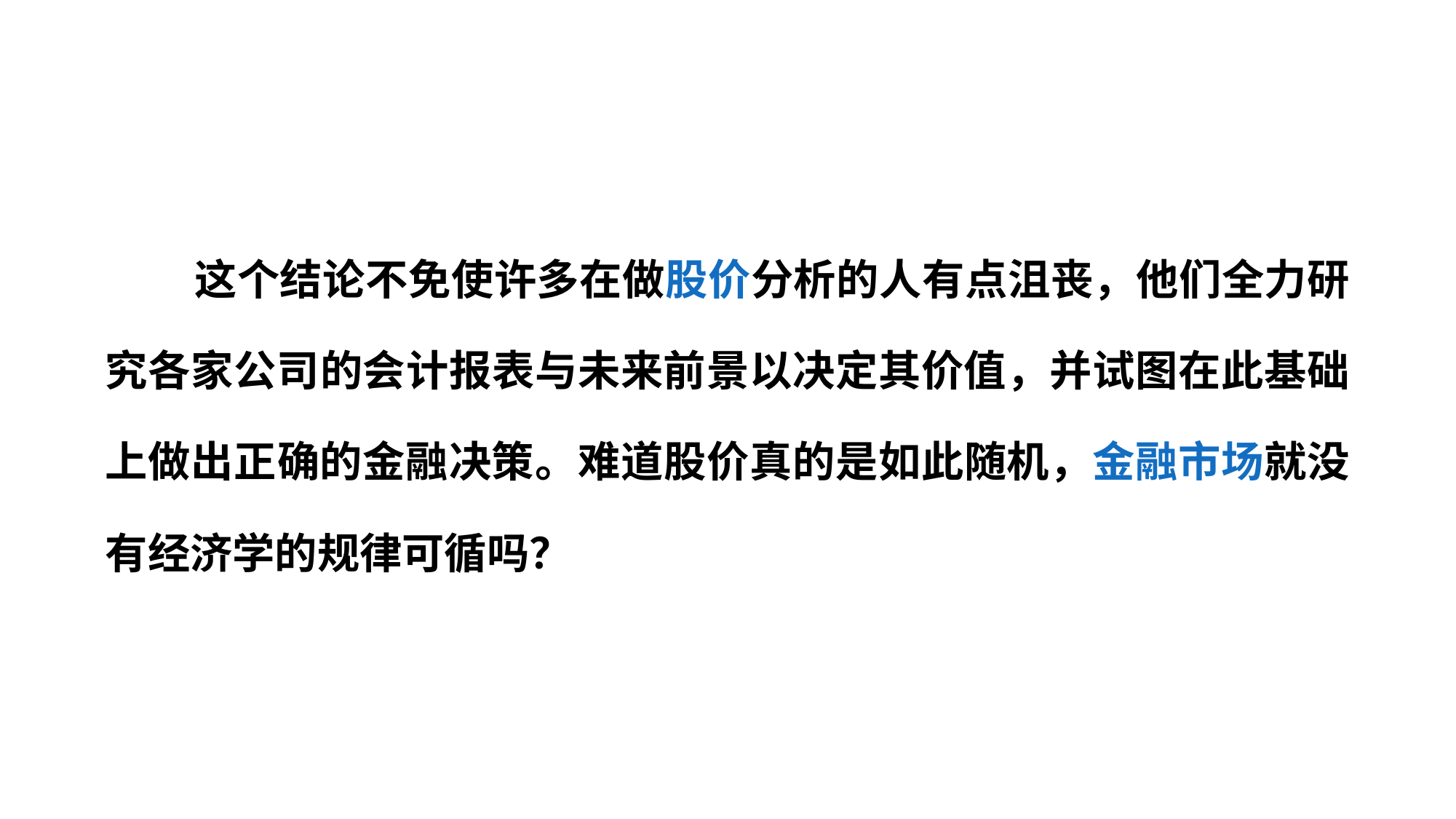

这个结论不免使许多在做股价分析的人有点沮丧，他们全力研究各家公司的会计报表与未来前景以决定其价值，并试图在此基础上做出正确的金融决策。难道股价真的是如此随机，金融市场就没有经济学的规律可循吗？